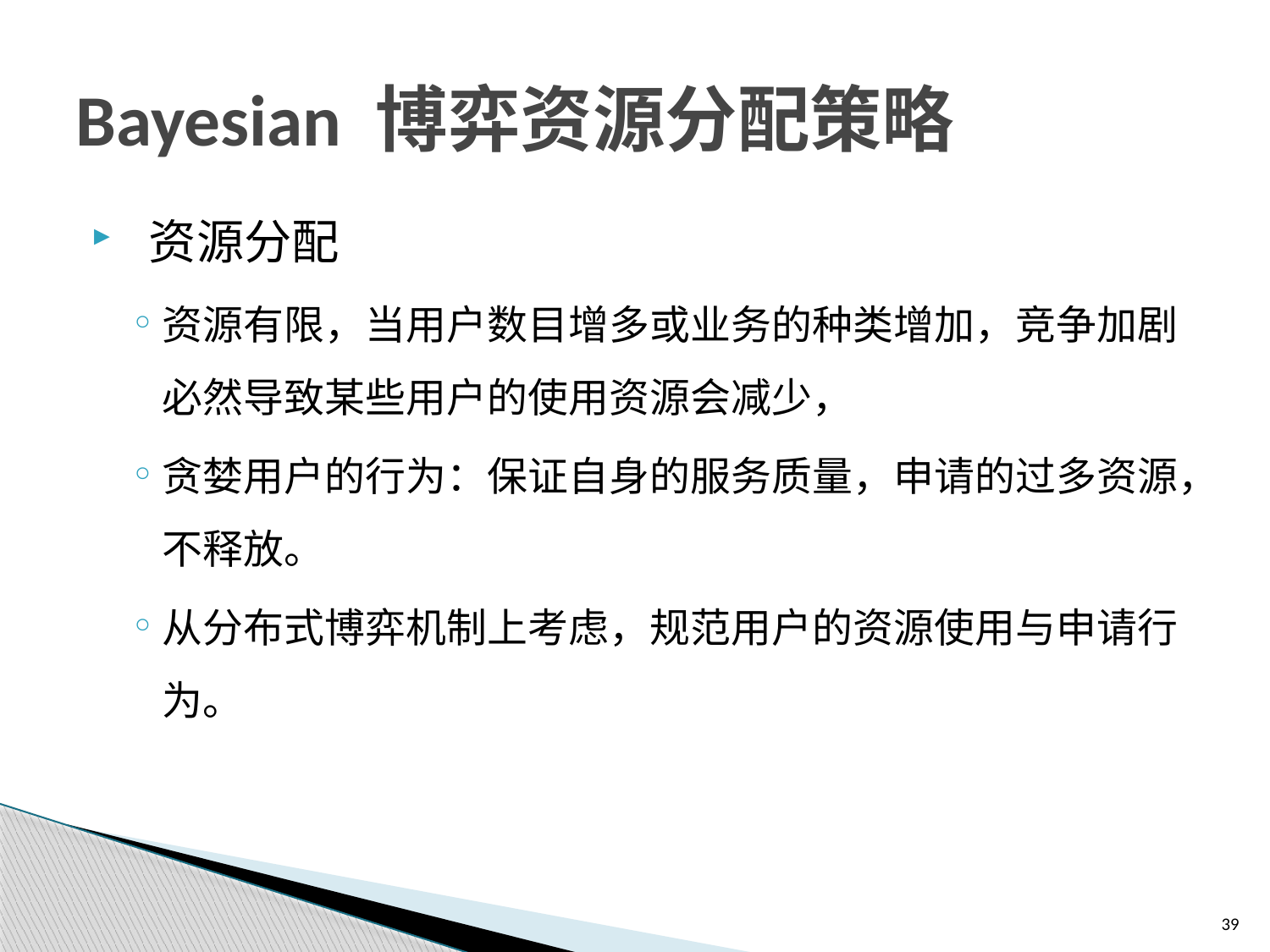

# Bayesian 博弈资源分配策略
 资源分配
资源有限，当用户数目增多或业务的种类增加，竞争加剧必然导致某些用户的使用资源会减少，
贪婪用户的行为：保证自身的服务质量，申请的过多资源，不释放。
从分布式博弈机制上考虑，规范用户的资源使用与申请行为。
39